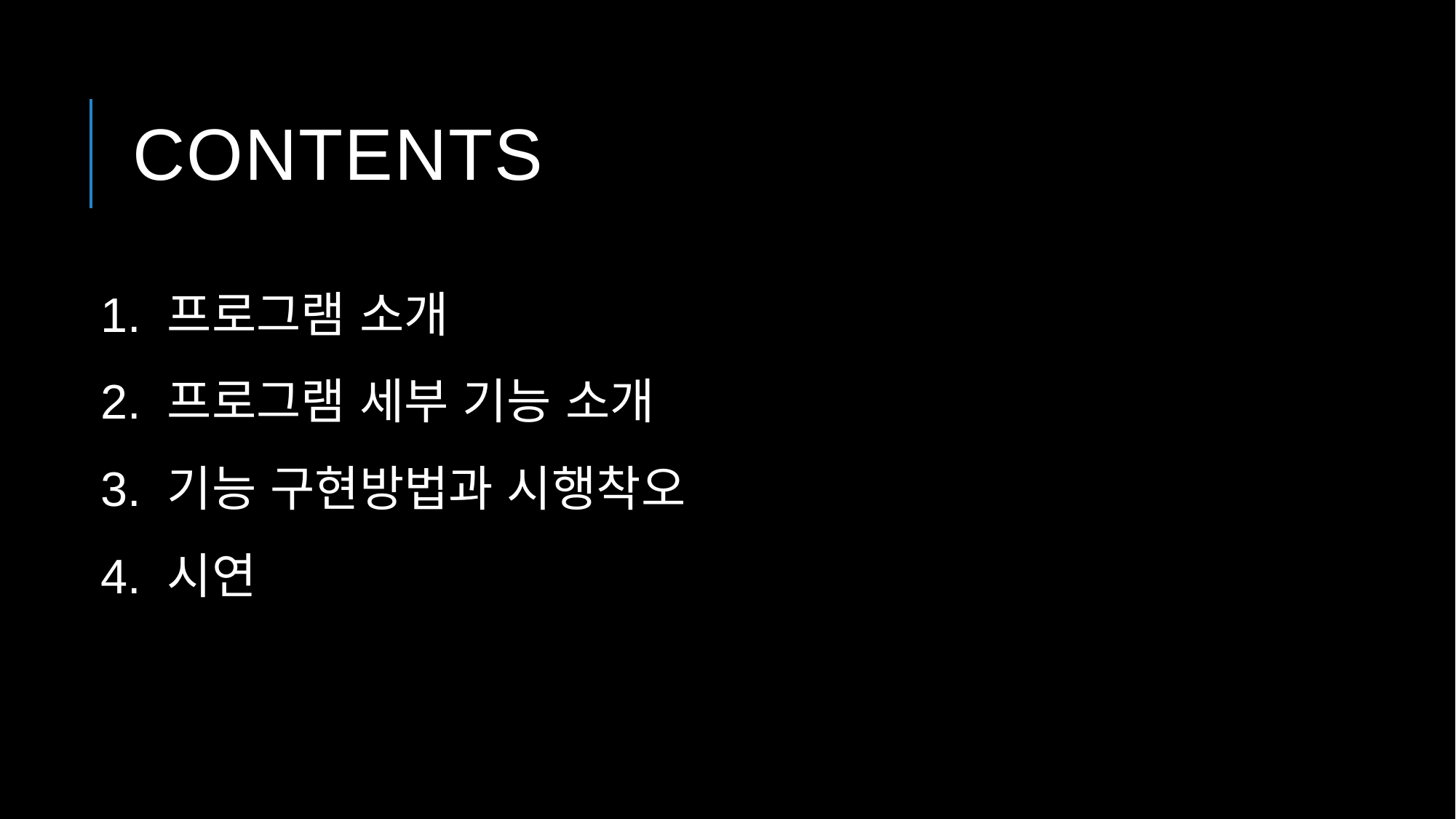

# Contents
 프로그램 소개
 프로그램 세부 기능 소개
 기능 구현방법과 시행착오
 시연